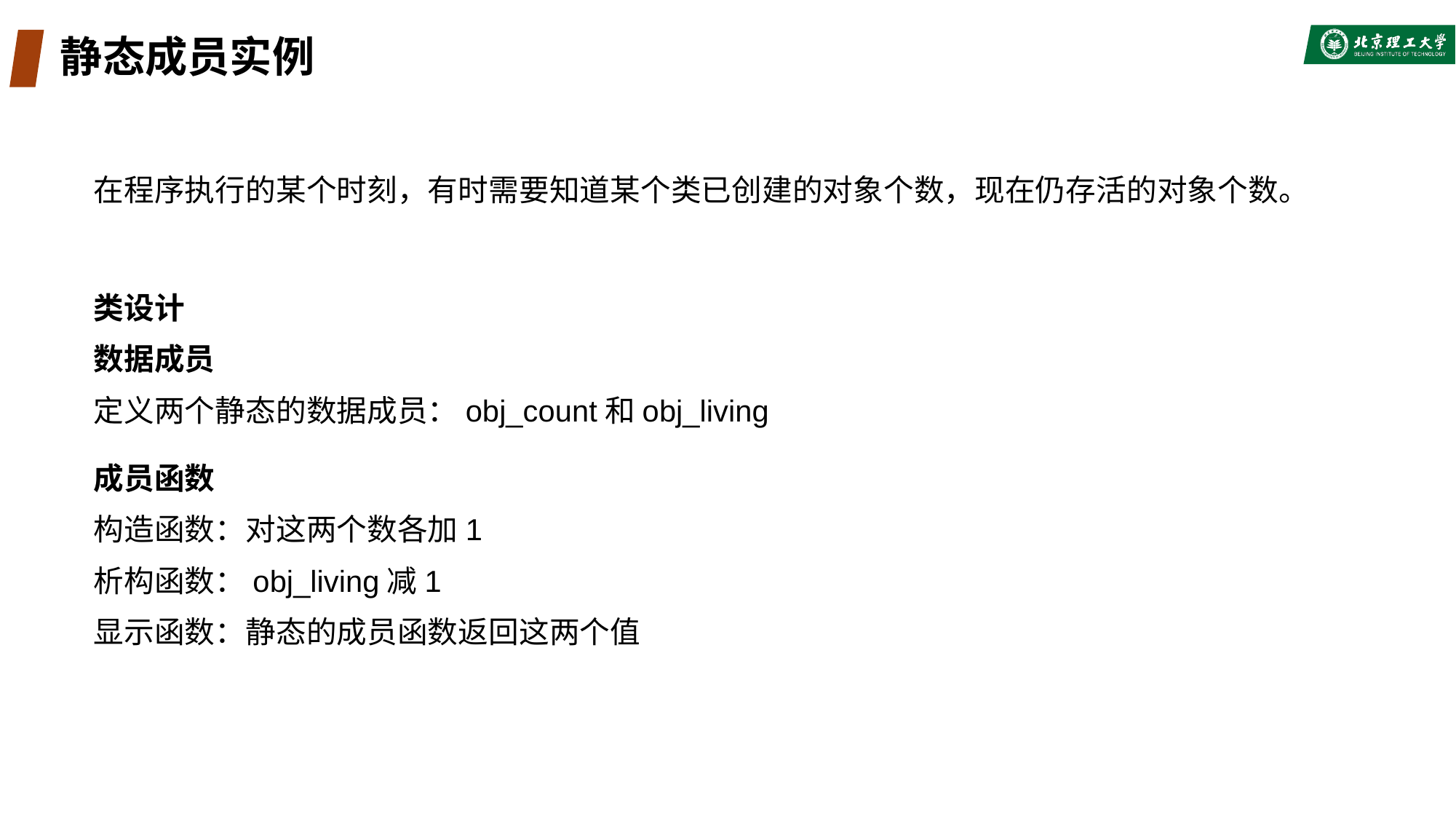

# 静态成员实例
在程序执行的某个时刻，有时需要知道某个类已创建的对象个数，现在仍存活的对象个数。

类设计
数据成员
定义两个静态的数据成员：obj_count和obj_living
成员函数
构造函数：对这两个数各加1
析构函数：obj_living减1
显示函数：静态的成员函数返回这两个值